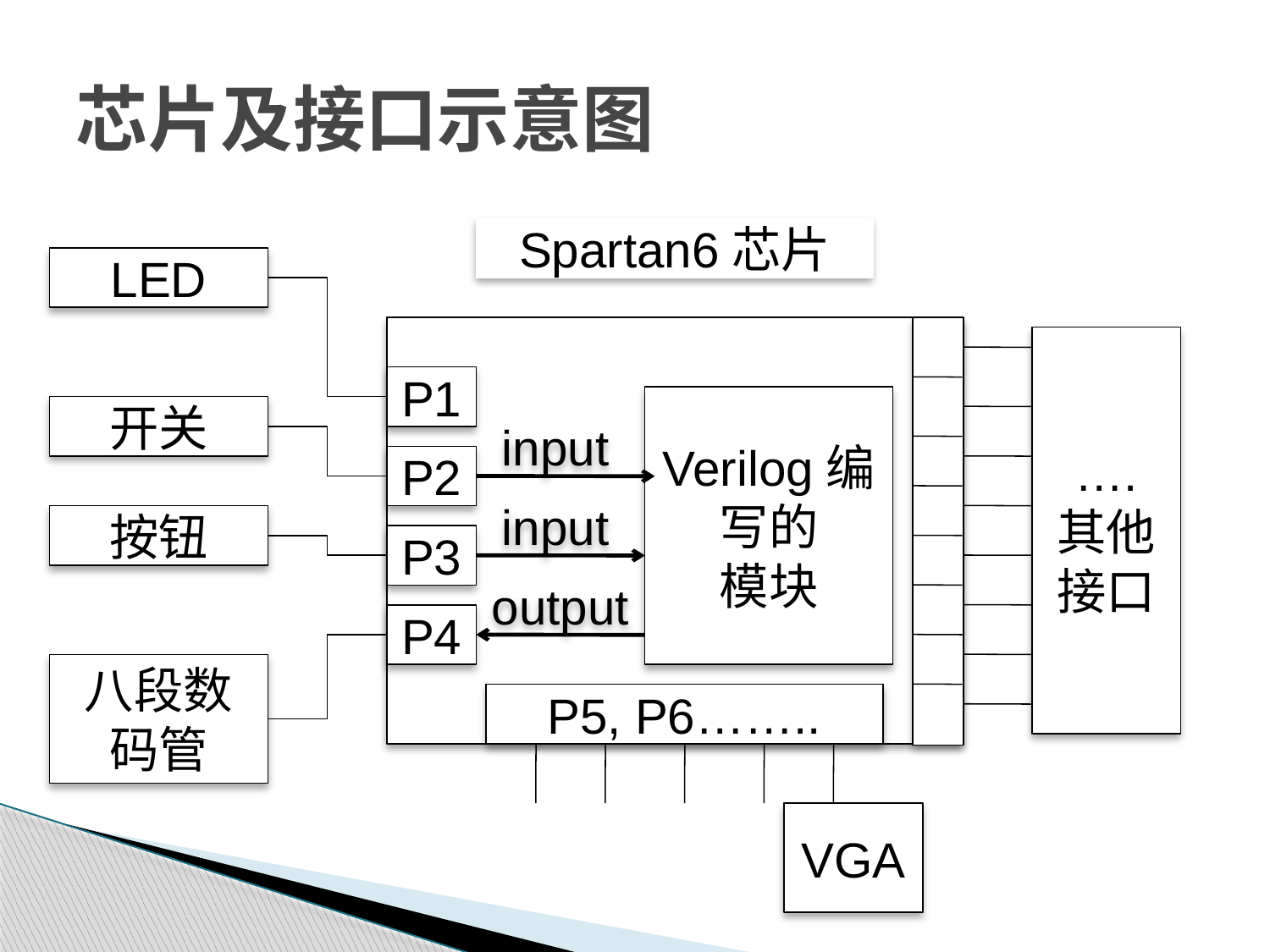

# 芯片及接口示意图
Spartan6芯片
LED

….
其他接口
P1
Verilog编写的
模块
开关
input
P2
input
按钮
P3
output
P4
八段数码管
P5, P6……..
VGA